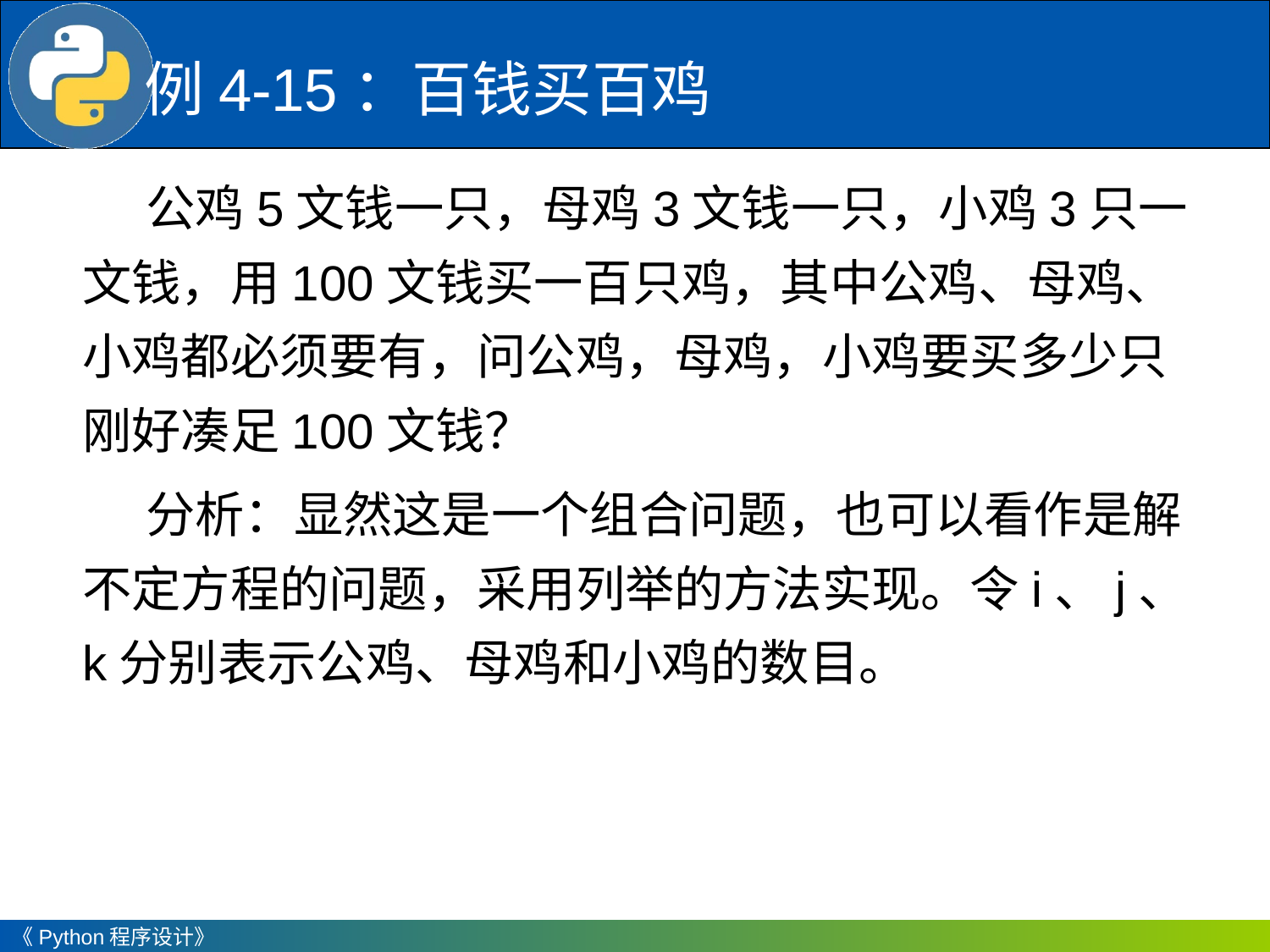

例4-15：百钱买百鸡
公鸡5文钱一只，母鸡3文钱一只，小鸡3只一文钱，用100文钱买一百只鸡，其中公鸡、母鸡、小鸡都必须要有，问公鸡，母鸡，小鸡要买多少只刚好凑足100文钱？
分析：显然这是一个组合问题，也可以看作是解不定方程的问题，采用列举的方法实现。令i、j、k分别表示公鸡、母鸡和小鸡的数目。